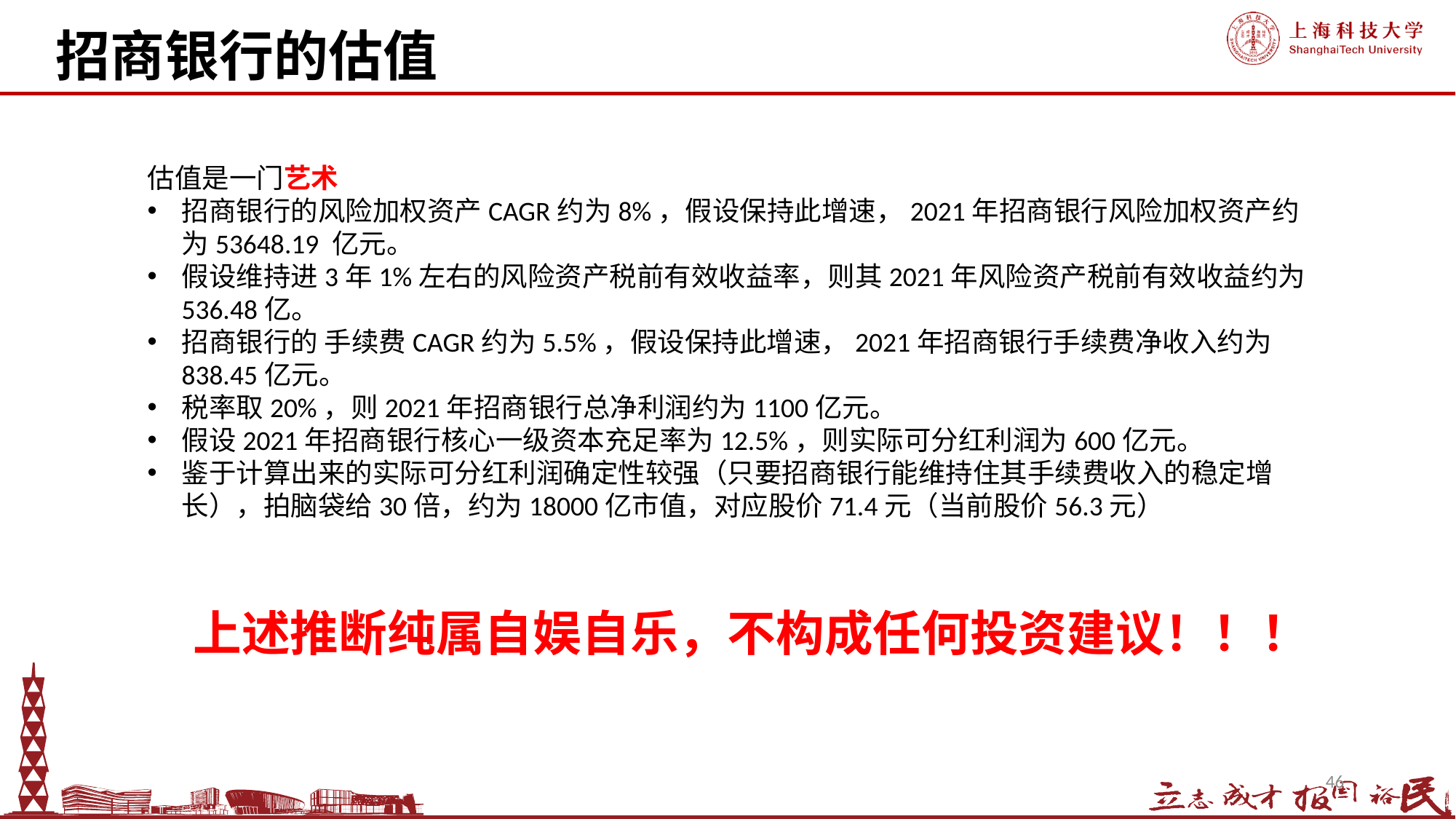

招商银行的估值
估值是一门艺术
招商银行的风险加权资产CAGR约为8%，假设保持此增速，2021年招商银行风险加权资产约为53648.19 亿元。
假设维持进3年1%左右的风险资产税前有效收益率，则其2021年风险资产税前有效收益约为536.48亿。
招商银行的 手续费CAGR约为5.5%，假设保持此增速，2021年招商银行手续费净收入约为838.45亿元。
税率取20%，则2021年招商银行总净利润约为1100亿元。
假设2021年招商银行核心一级资本充足率为12.5%，则实际可分红利润为600亿元。
鉴于计算出来的实际可分红利润确定性较强（只要招商银行能维持住其手续费收入的稳定增长），拍脑袋给30倍，约为18000亿市值，对应股价71.4元（当前股价56.3元）
上述推断纯属自娱自乐，不构成任何投资建议！！！
46